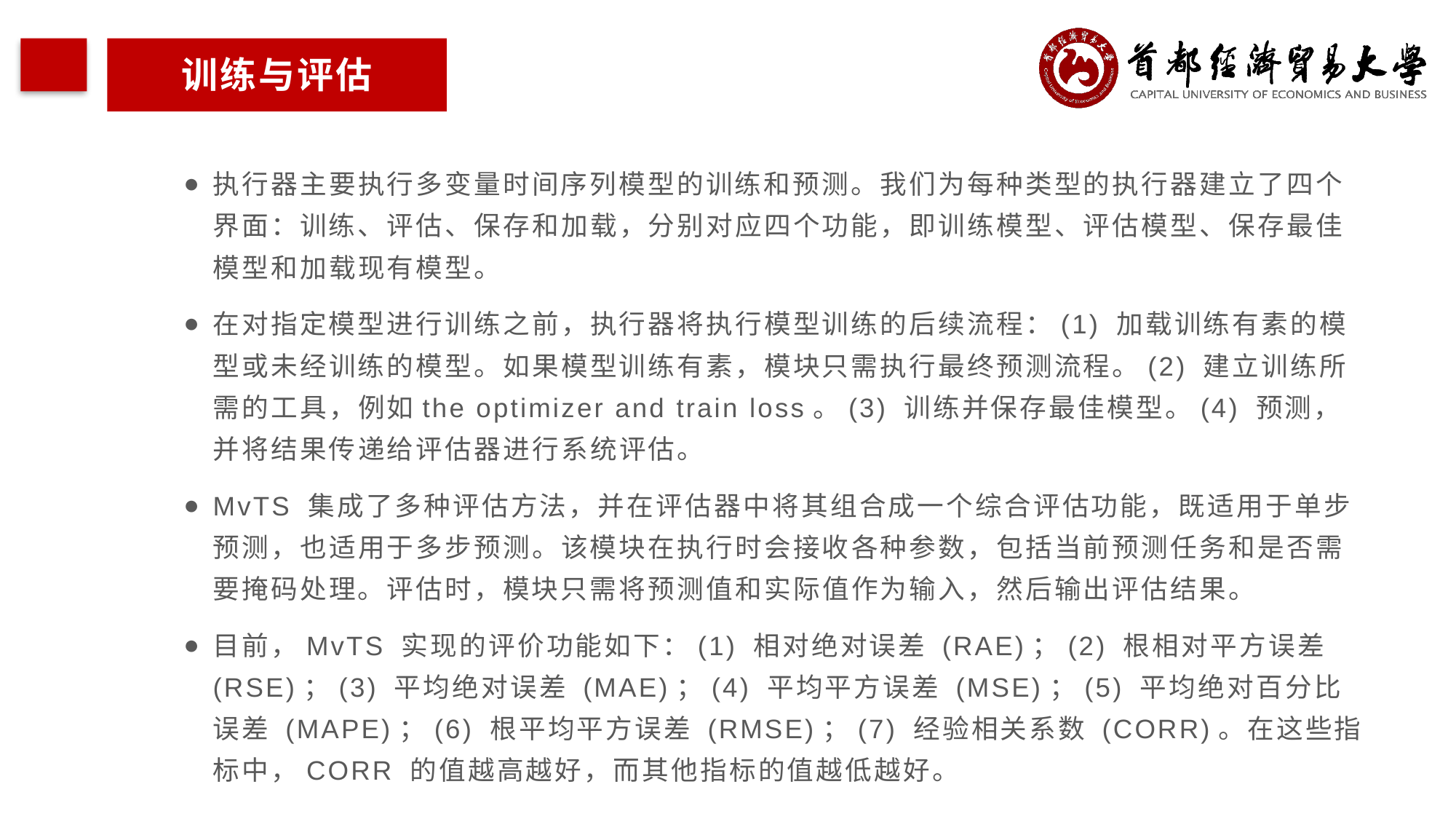

训练与评估
执行器主要执行多变量时间序列模型的训练和预测。我们为每种类型的执行器建立了四个界面：训练、评估、保存和加载，分别对应四个功能，即训练模型、评估模型、保存最佳模型和加载现有模型。
在对指定模型进行训练之前，执行器将执行模型训练的后续流程：(1) 加载训练有素的模型或未经训练的模型。如果模型训练有素，模块只需执行最终预测流程。(2) 建立训练所需的工具，例如the optimizer and train loss。(3) 训练并保存最佳模型。(4) 预测，并将结果传递给评估器进行系统评估。
MvTS 集成了多种评估方法，并在评估器中将其组合成一个综合评估功能，既适用于单步预测，也适用于多步预测。该模块在执行时会接收各种参数，包括当前预测任务和是否需要掩码处理。评估时，模块只需将预测值和实际值作为输入，然后输出评估结果。
目前，MvTS 实现的评价功能如下：(1) 相对绝对误差 (RAE)；(2) 根相对平方误差 (RSE)；(3) 平均绝对误差 (MAE)；(4) 平均平方误差 (MSE)；(5) 平均绝对百分比误差 (MAPE)；(6) 根平均平方误差 (RMSE)；(7) 经验相关系数 (CORR)。在这些指标中，CORR 的值越高越好，而其他指标的值越低越好。